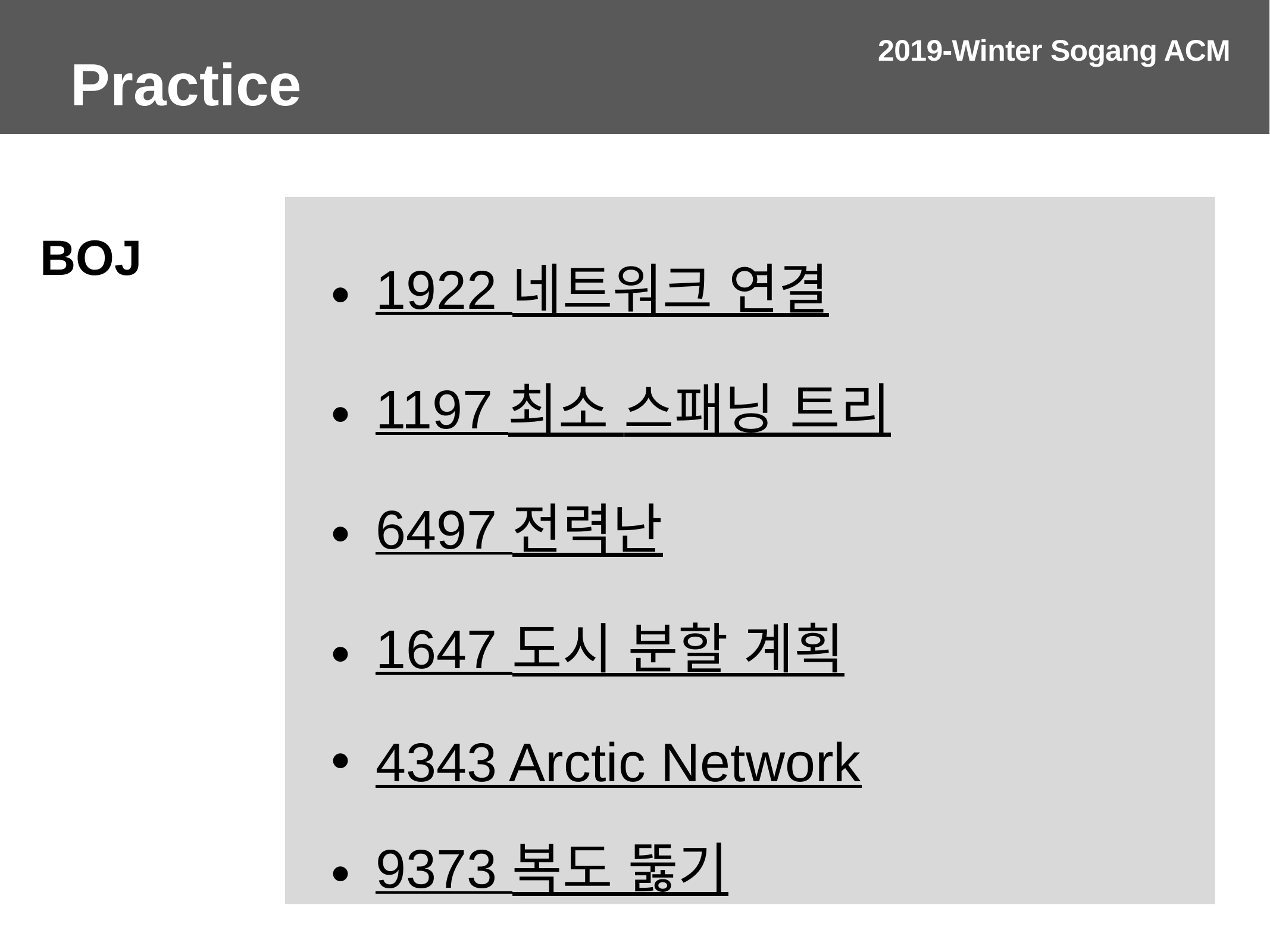

Practice
1922 네트워크 연결
1197 최소 스패닝 트리
6497 전력난
1647 도시 분할 계획
4343 Arctic Network
9373 복도 뚫기
# BOJ
무덤의 역사